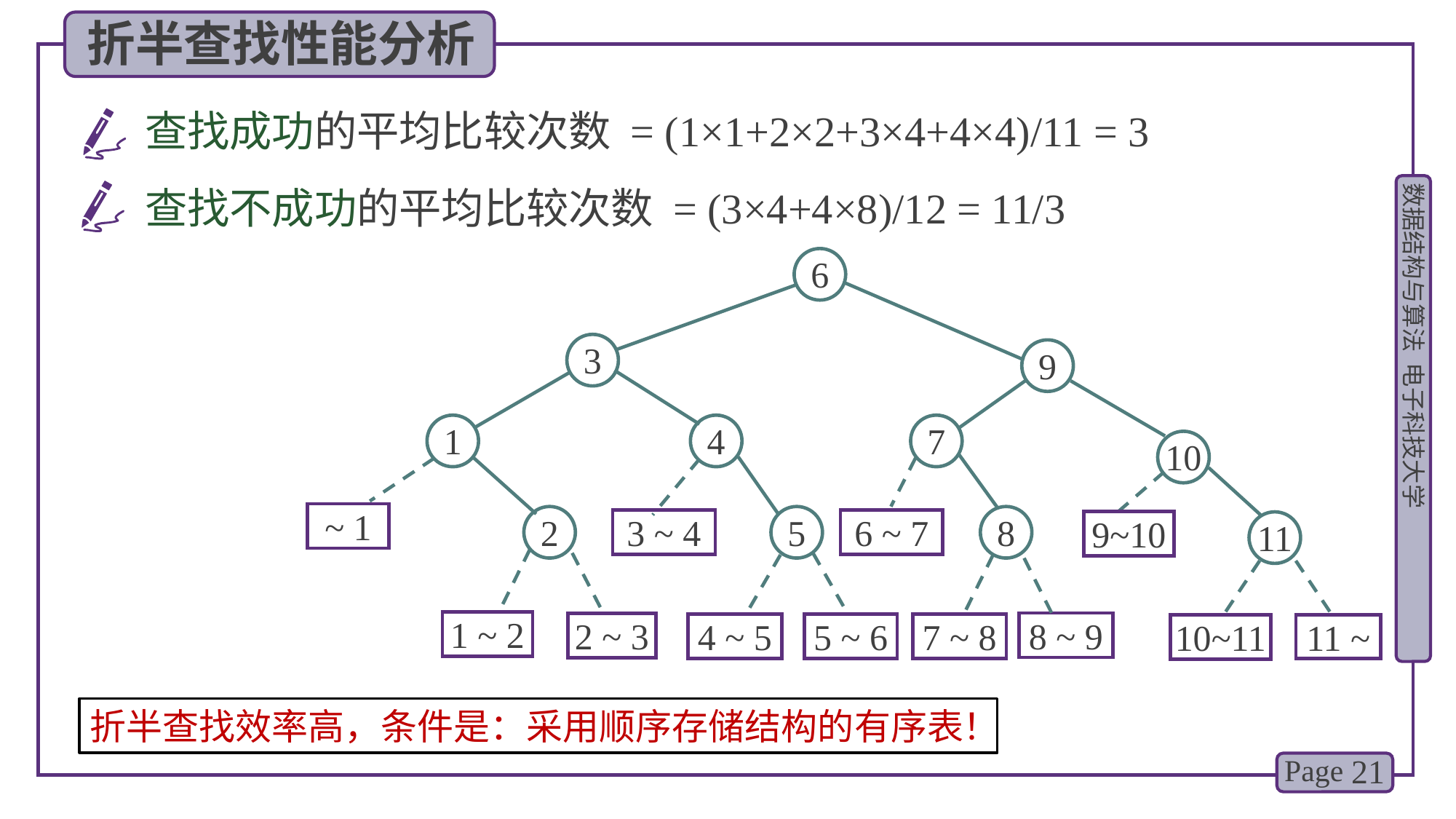

折半查找性能分析

查找成功的平均比较次数 = (1×1+2×2+3×4+4×4)/11 = 3

查找不成功的平均比较次数 = (3×4+4×8)/12 = 11/3

6

3
9

1
4
7
10

~ 1
6 ~ 7
9~10

1 ~ 2
8 ~ 9
2 ~ 3
4 ~ 5
5 ~ 6
7 ~ 8
10~11
11 ~

3 ~ 4

2
5
8
11
折半查找效率高，条件是：采用顺序存储结构的有序表！